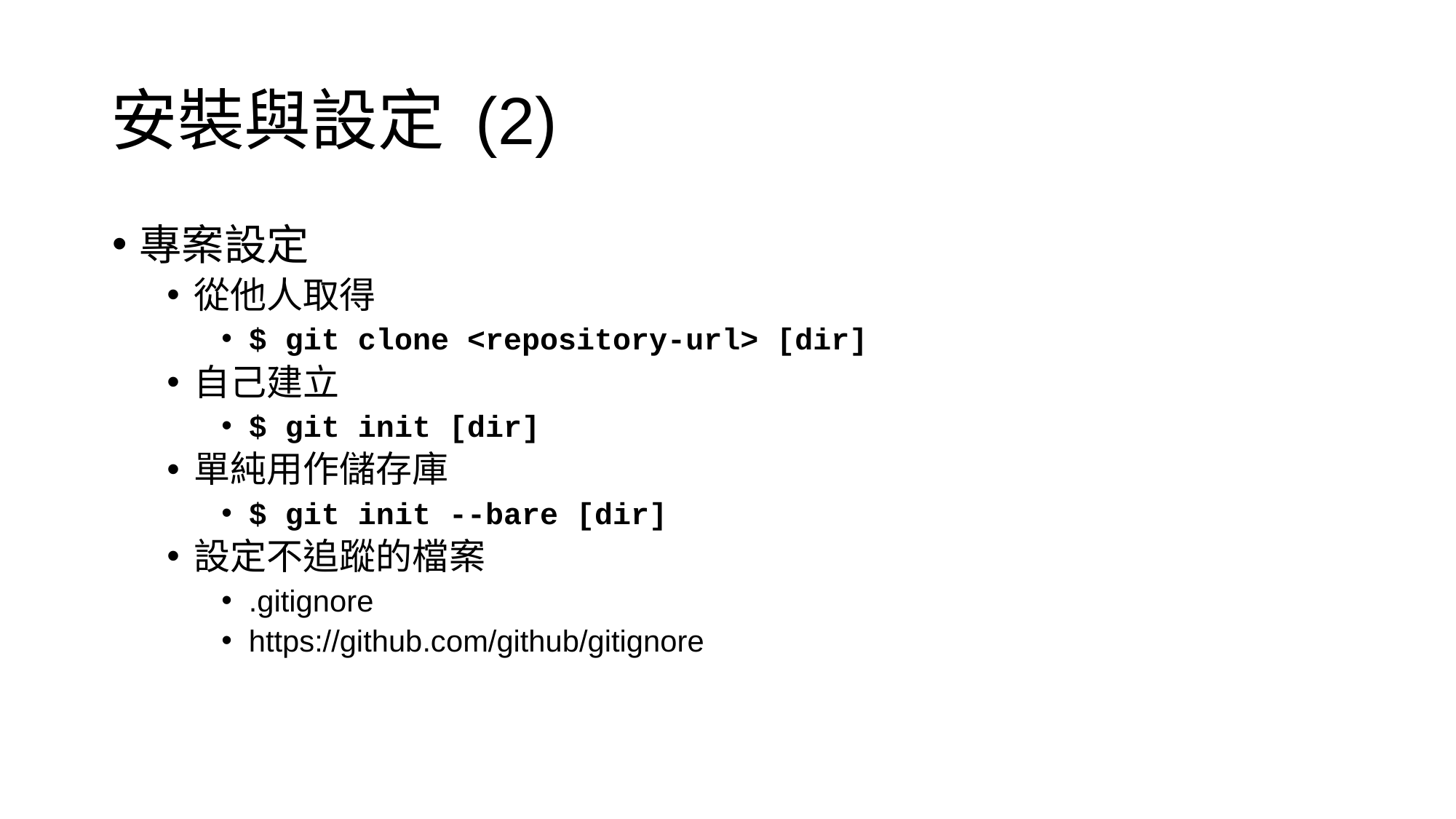

# 安裝與設定 (2)
專案設定
從他人取得
$ git clone <repository-url> [dir]
自己建立
$ git init [dir]
單純用作儲存庫
$ git init --bare [dir]
設定不追蹤的檔案
.gitignore
https://github.com/github/gitignore